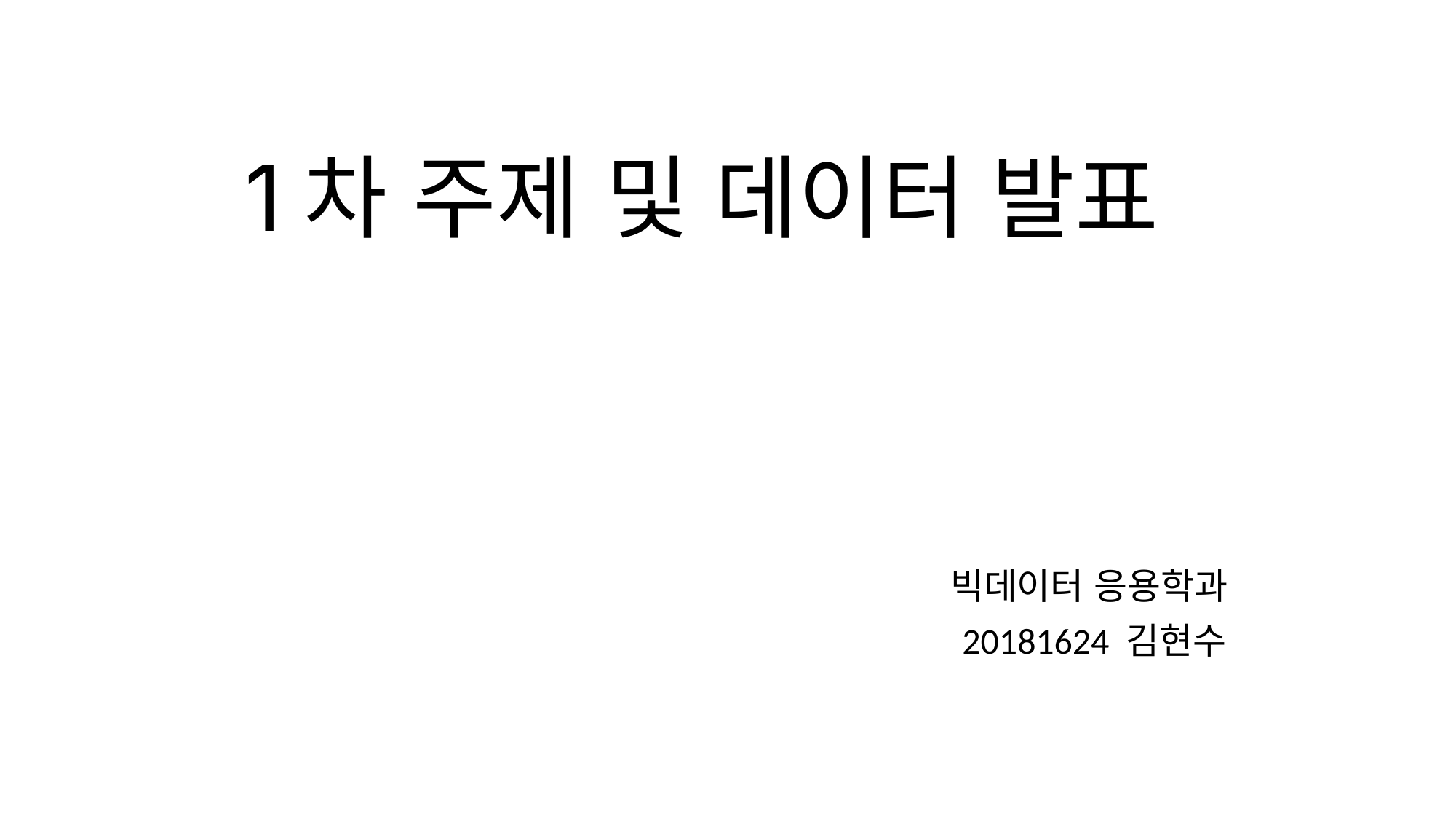

# 1차 주제 및 데이터 발표
빅데이터 응용학과
20181624 김현수